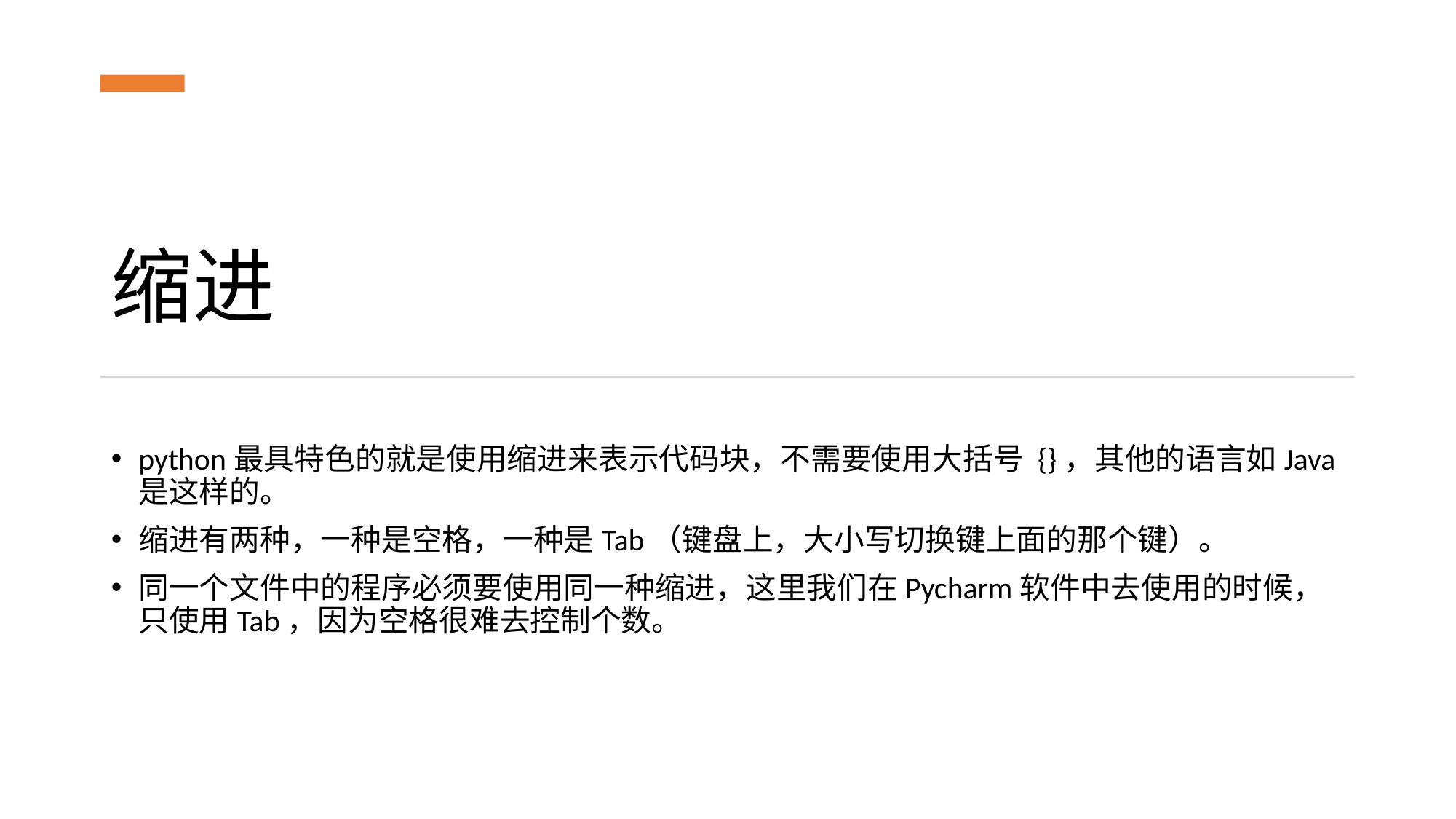

# 缩进

python最具特色的就是使用缩进来表示代码块，不需要使用大括号 {}，其他的语言如Java是这样的。
缩进有两种，一种是空格，一种是Tab（键盘上，大小写切换键上面的那个键）。
同一个文件中的程序必须要使用同一种缩进，这里我们在Pycharm软件中去使用的时候，只使用Tab，因为空格很难去控制个数。